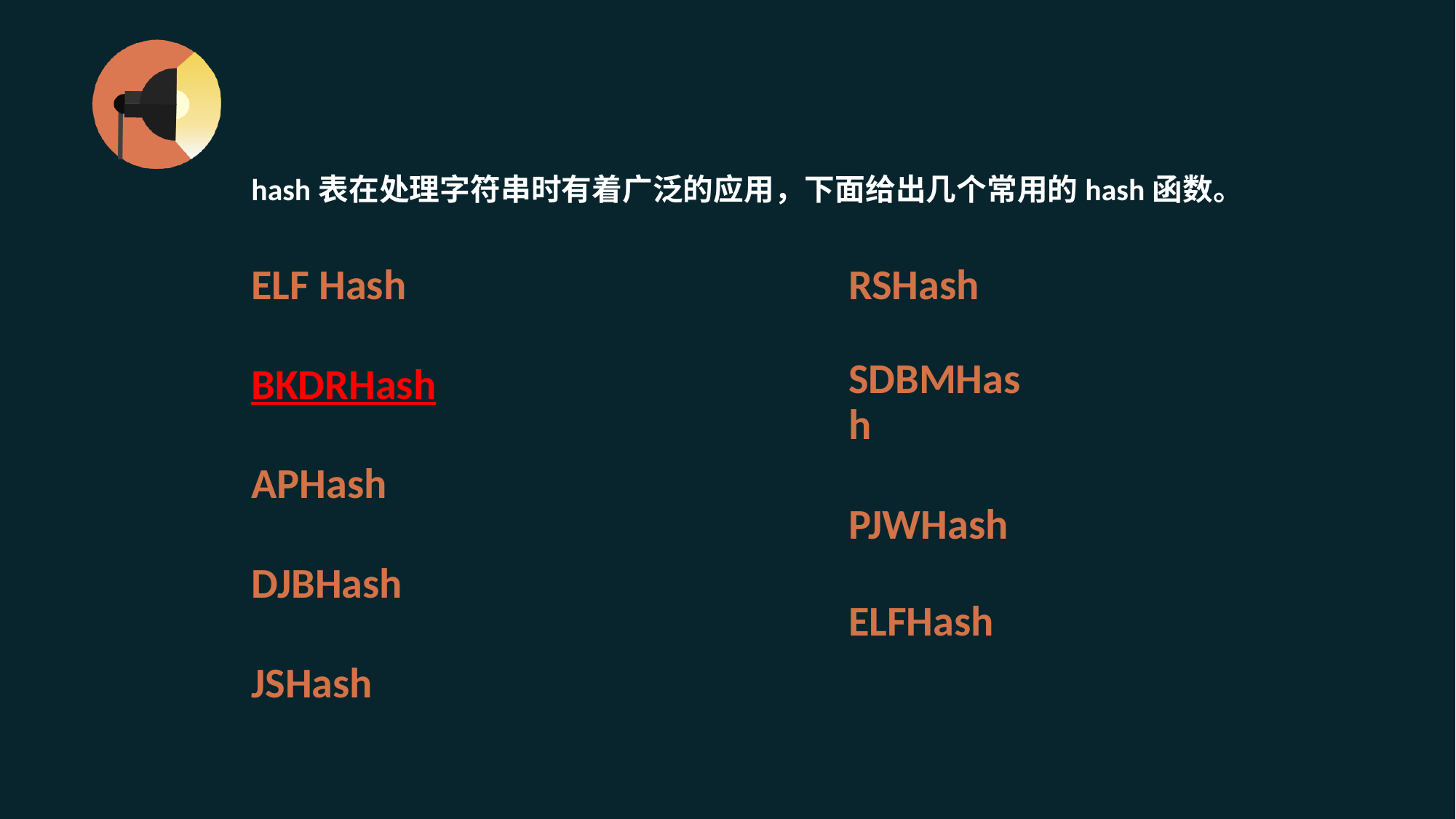

hash表在处理字符串时有着广泛的应用，下面给出几个常用的hash函数。
RSHash
SDBMHash
PJWHash
ELFHash

ELF Hash
BKDRHash
APHash
DJBHash
JSHash